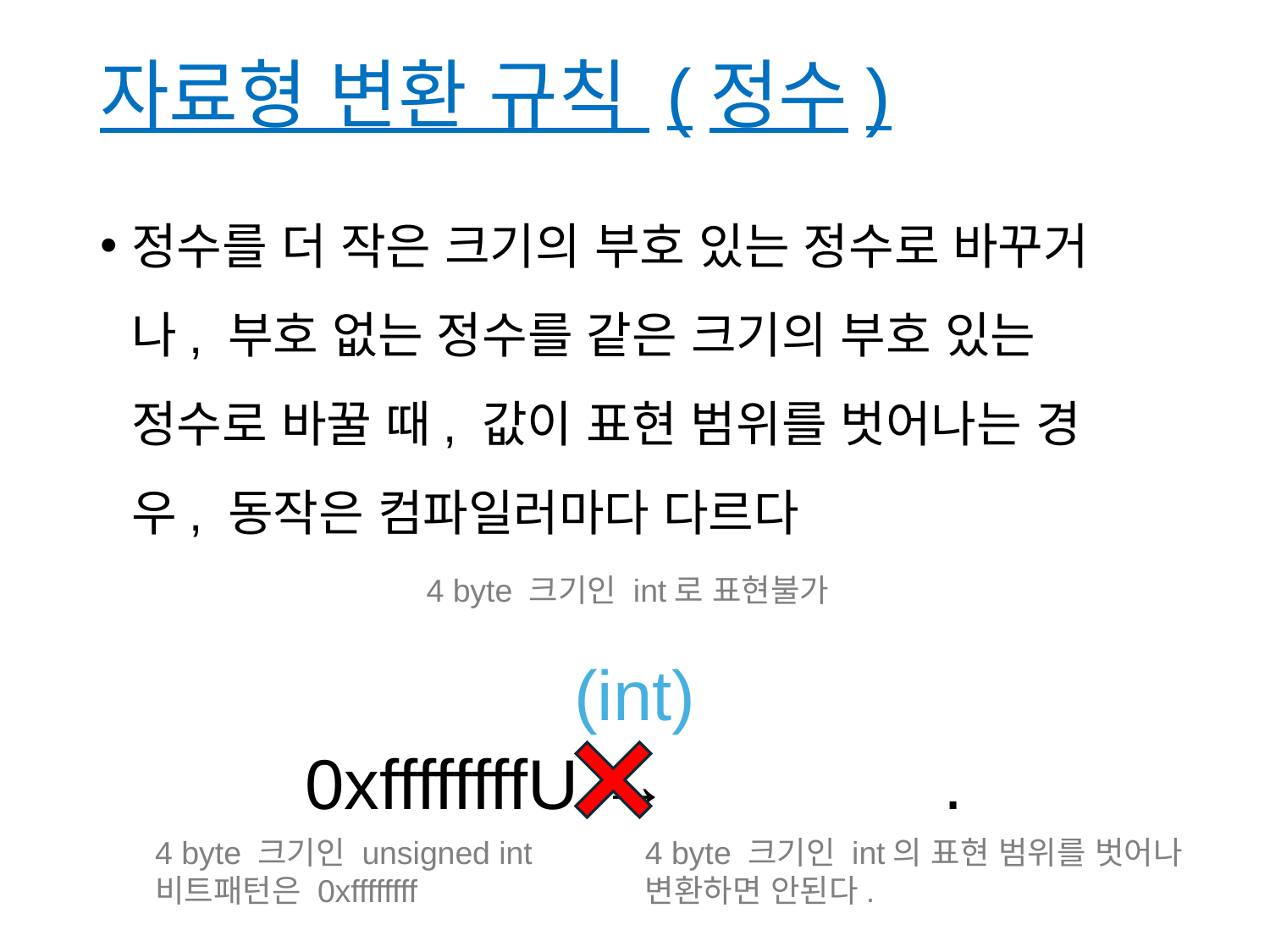

# 자료형 변환 규칙 (정수)
정수를 더 작은 크기의 부호 있는 정수로 바꾸거나, 부호 없는 정수를 같은 크기의 부호 있는 정수로 바꿀 때, 값이 표현 범위를 벗어나는 경우, 동작은 컴파일러마다 다르다
4 byte 크기인 int로 표현불가
(int)
0xffffffffU →              .

4 byte 크기인 unsigned int
비트패턴은 0xffffffff
4 byte 크기인 int의 표현 범위를 벗어나
변환하면 안된다.